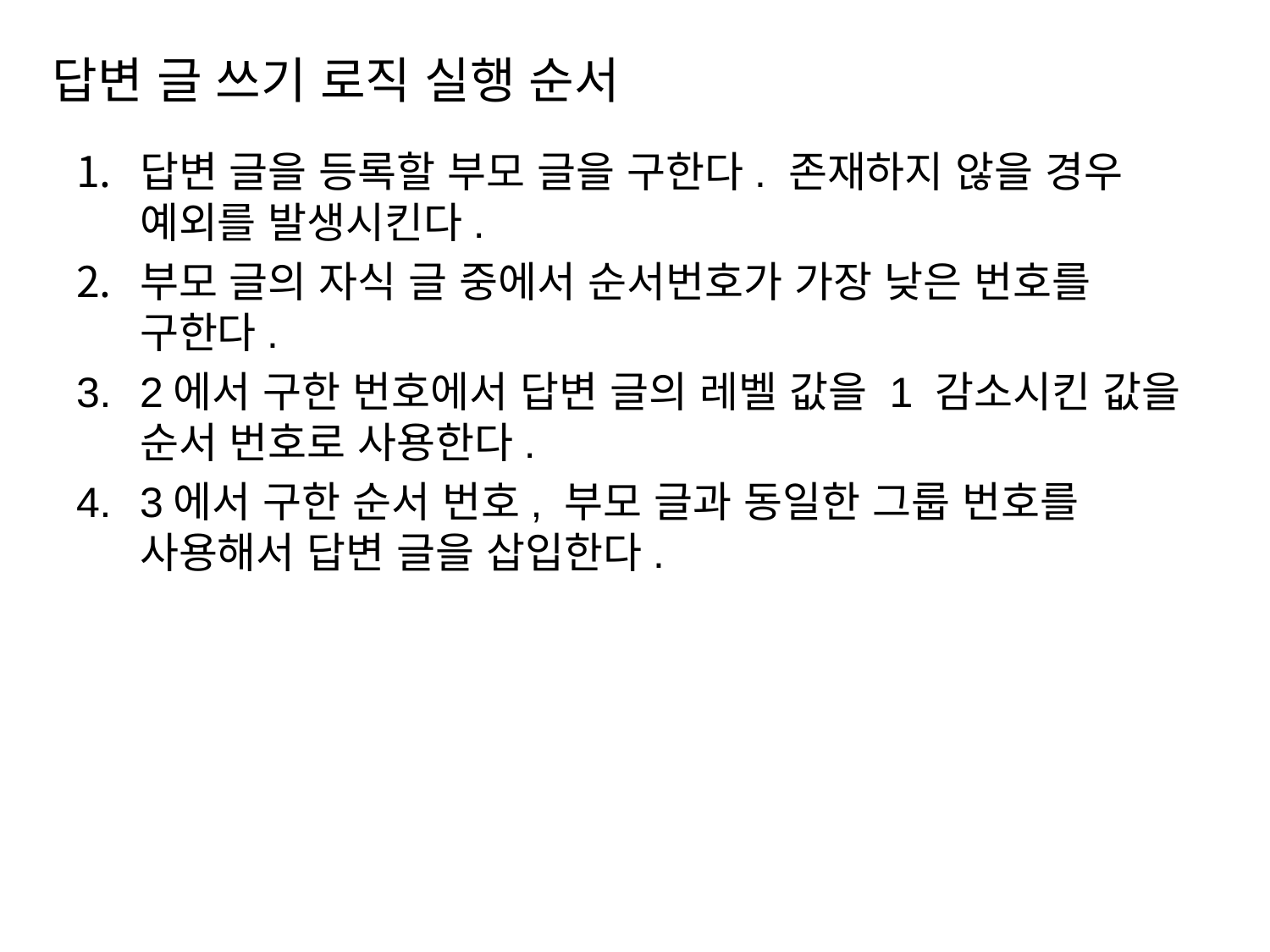

# 답변 글 쓰기 로직 실행 순서
답변 글을 등록할 부모 글을 구한다. 존재하지 않을 경우 예외를 발생시킨다.
부모 글의 자식 글 중에서 순서번호가 가장 낮은 번호를 구한다.
2에서 구한 번호에서 답변 글의 레벨 값을 1 감소시킨 값을 순서 번호로 사용한다.
3에서 구한 순서 번호, 부모 글과 동일한 그룹 번호를 사용해서 답변 글을 삽입한다.